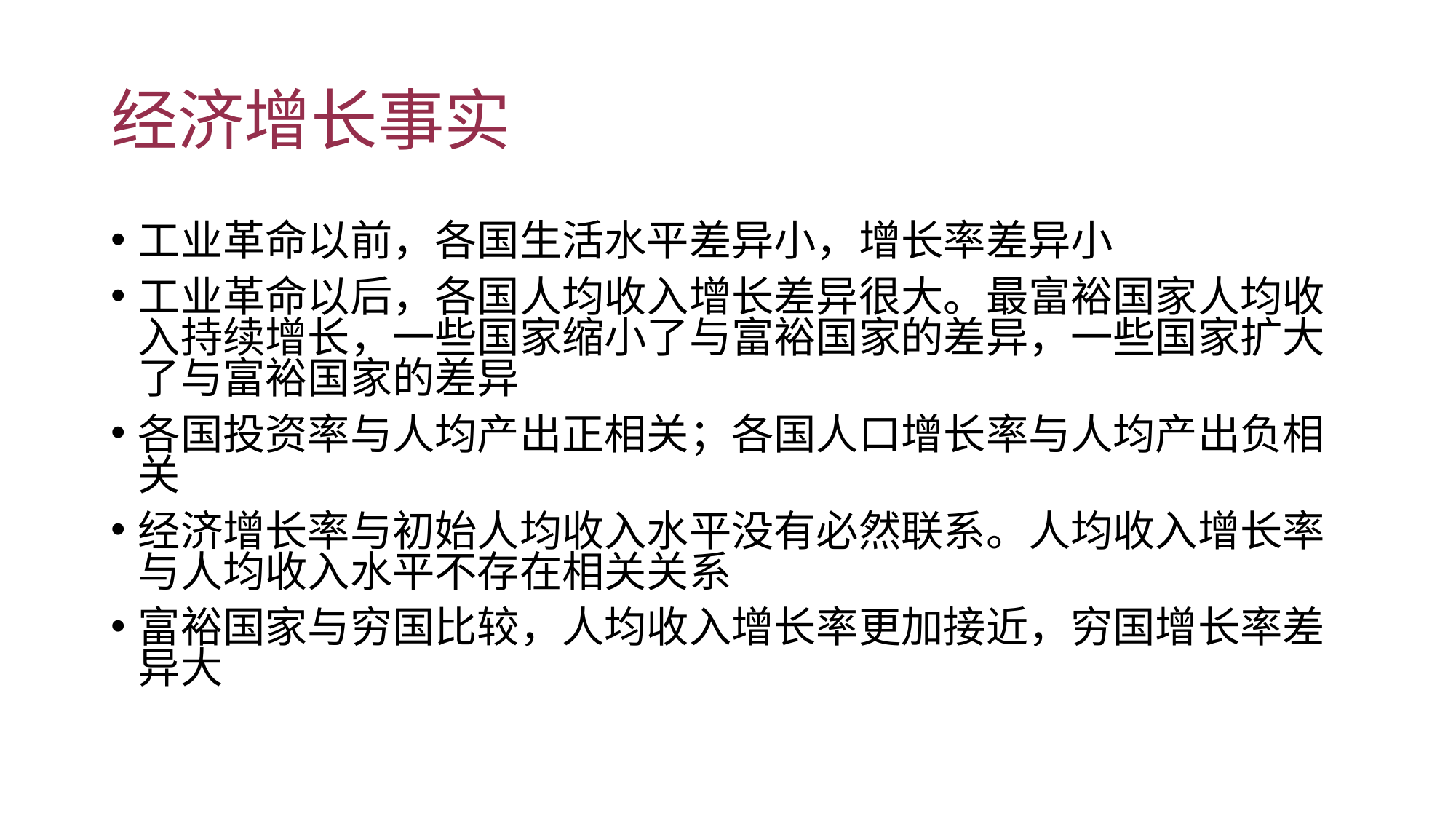

# 经济增长事实
工业革命以前，各国生活水平差异小，增长率差异小
工业革命以后，各国人均收入增长差异很大。最富裕国家人均收入持续增长，一些国家缩小了与富裕国家的差异，一些国家扩大了与富裕国家的差异
各国投资率与人均产出正相关；各国人口增长率与人均产出负相关
经济增长率与初始人均收入水平没有必然联系。人均收入增长率与人均收入水平不存在相关关系
富裕国家与穷国比较，人均收入增长率更加接近，穷国增长率差异大